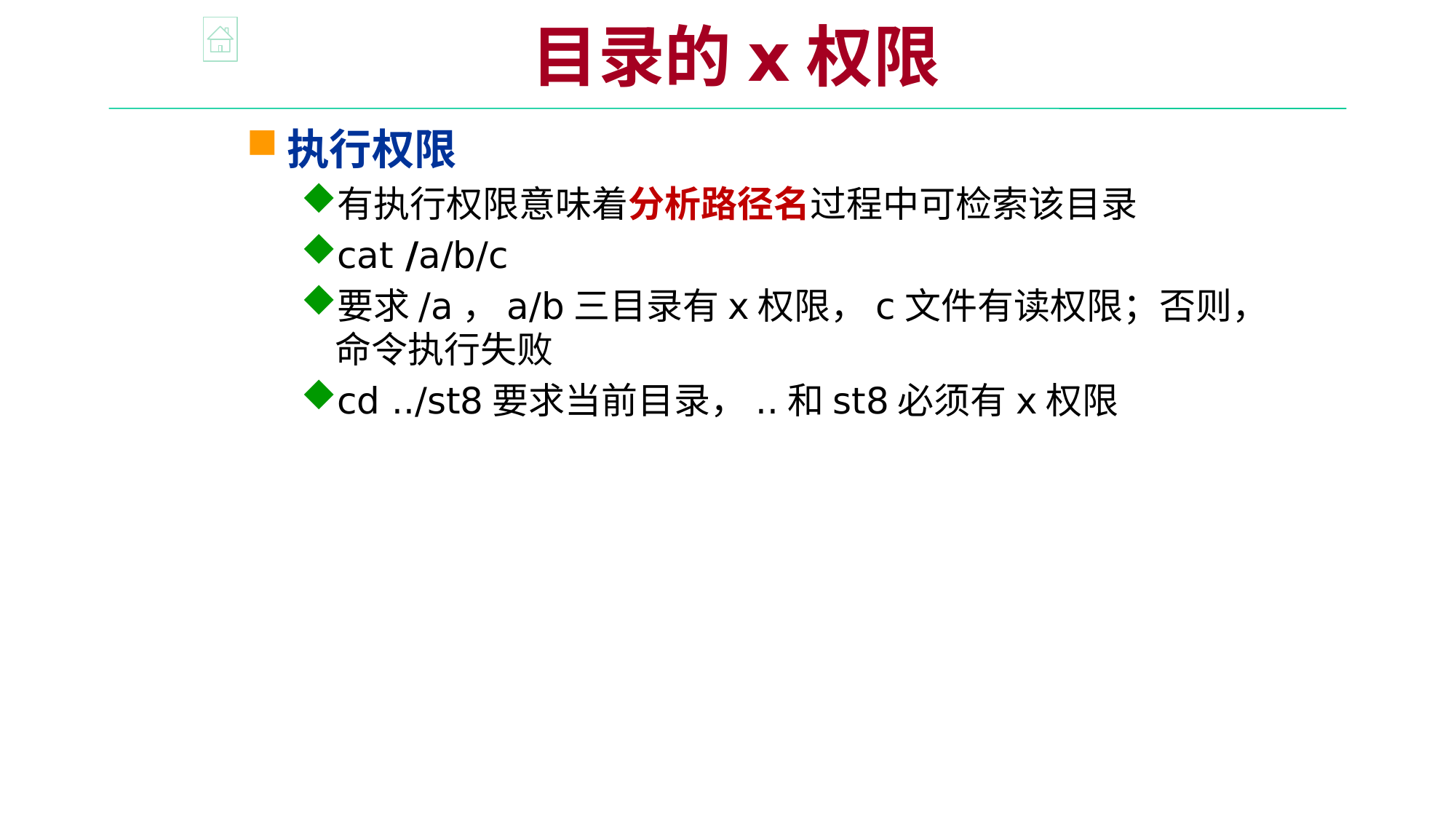

目录的x权限

执行权限
有执行权限意味着分析路径名过程中可检索该目录
cat /a/b/c
要求/a，a/b三目录有x权限，c文件有读权限；否则，命令执行失败
cd ../st8要求当前目录，..和st8必须有x权限